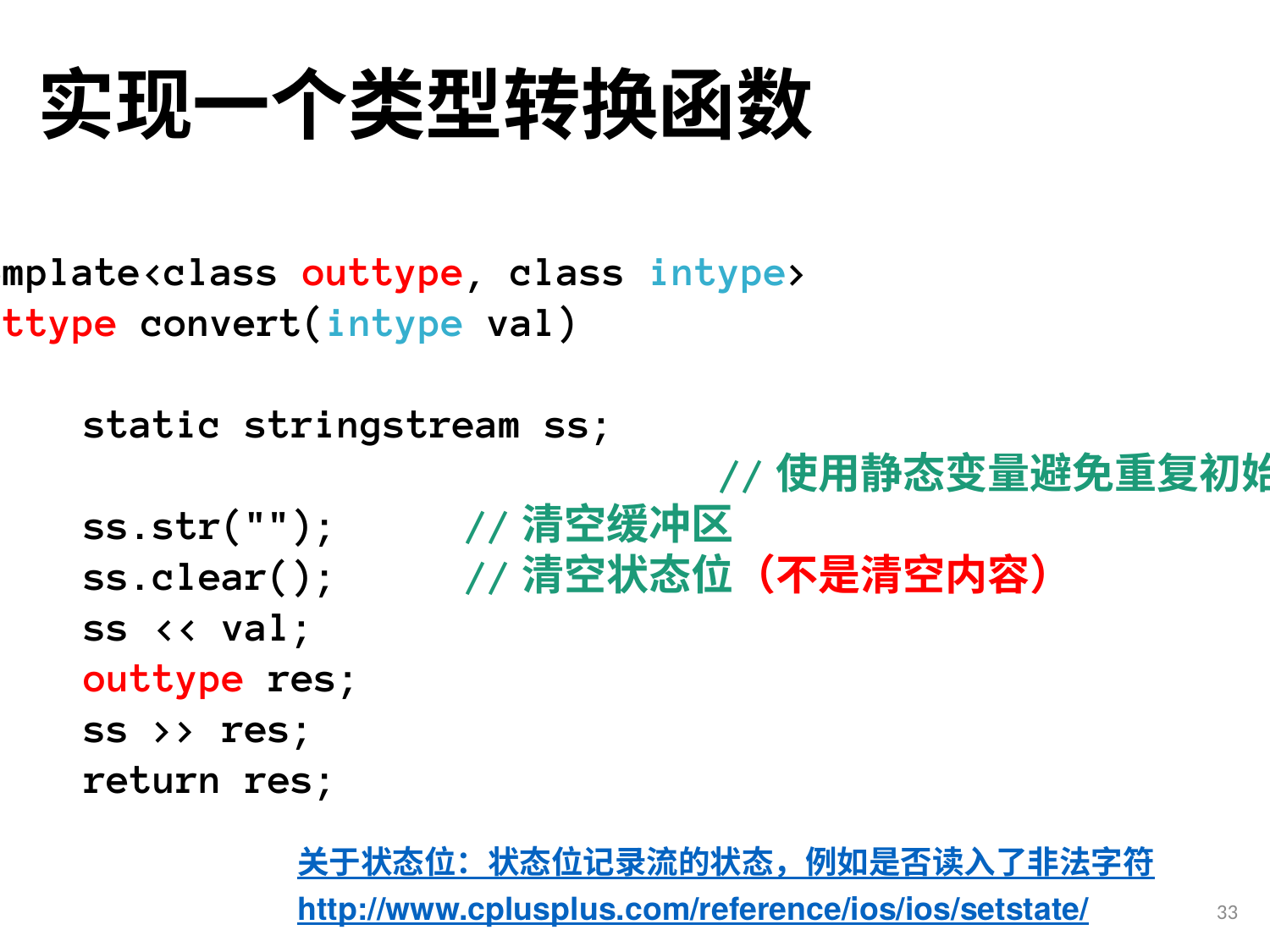

# 实现一个类型转换函数
template<class outtype, class intype>
outtype convert(intype val)
{
	static stringstream ss;
						//使用静态变量避免重复初始化
	ss.str(""); 	//清空缓冲区
	ss.clear(); 	//清空状态位（不是清空内容）
	ss << val;
	outtype res;
	ss >> res;
	return res;
}

关于状态位：状态位记录流的状态，例如是否读入了非法字符http://www.cplusplus.com/reference/ios/ios/setstate/
33